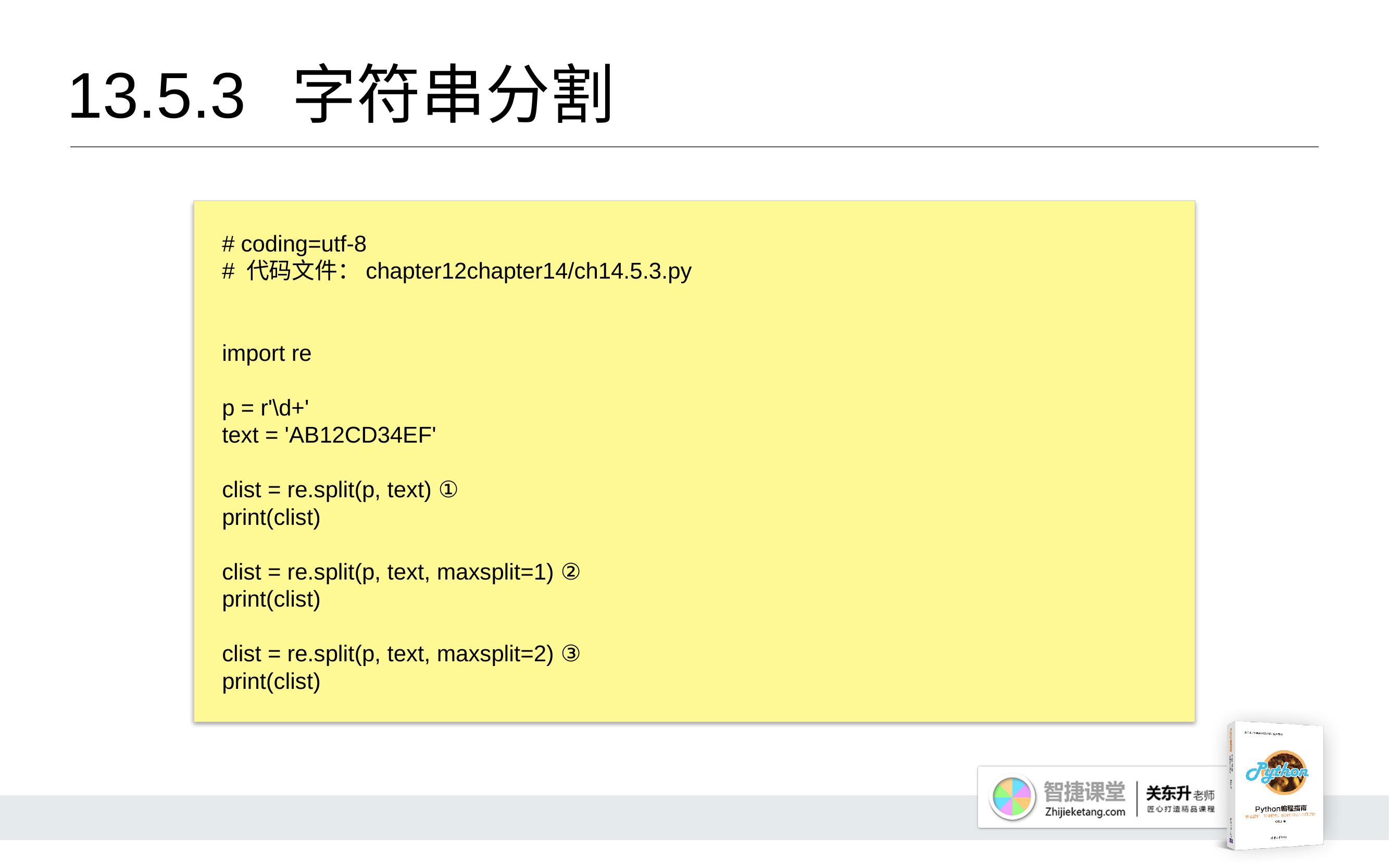

# 13.5.3 	字符串分割
# coding=utf-8
# 代码文件：chapter12chapter14/ch14.5.3.py

import re

p = r'\d+'
text = 'AB12CD34EF'

clist = re.split(p, text) ①
print(clist)

clist = re.split(p, text, maxsplit=1) ②
print(clist)

clist = re.split(p, text, maxsplit=2) ③
print(clist)